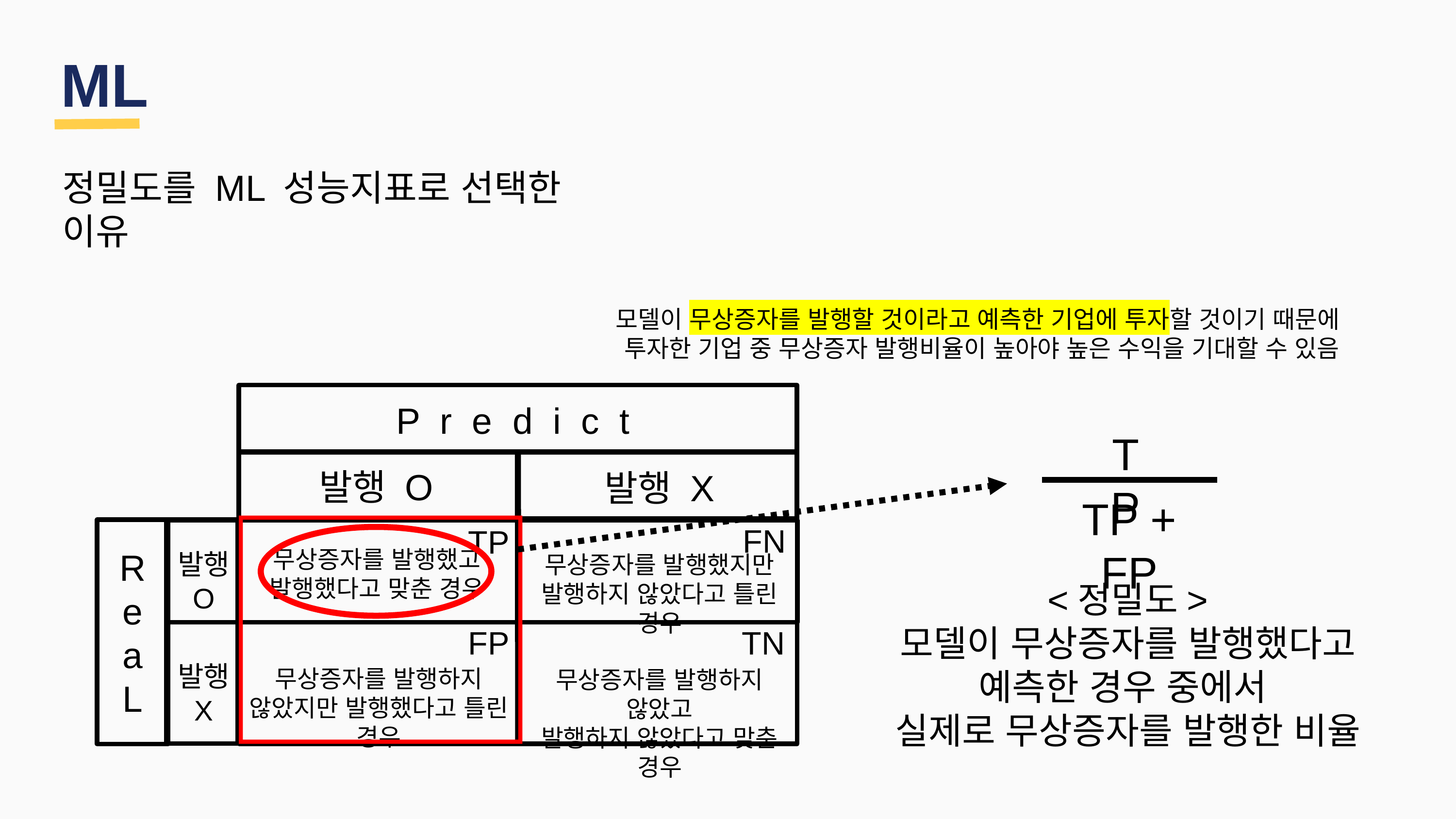

ML
정밀도를 ML 성능지표로 선택한 이유
모델이 무상증자를 발행할 것이라고 예측한 기업에 투자할 것이기 때문에
투자한 기업 중 무상증자 발행비율이 높아야 높은 수익을 기대할 수 있음

P  r  e  d  i  c  t

발행 O
발행 X
FN
TP

무상증자를 발행했고
발행했다고 맞춘 경우
R
e
a
L
발행
O
무상증자를 발행했지만
발행하지 않았다고 틀린 경우
FP
TN
발행
X
무상증자를 발행하지 않았지만 발행했다고 틀린 경우
무상증자를 발행하지 않았고
발행하지 않았다고 맞춘 경우

TP
TP + FP

<정밀도>
모델이 무상증자를 발행했다고
예측한 경우 중에서
실제로 무상증자를 발행한 비율